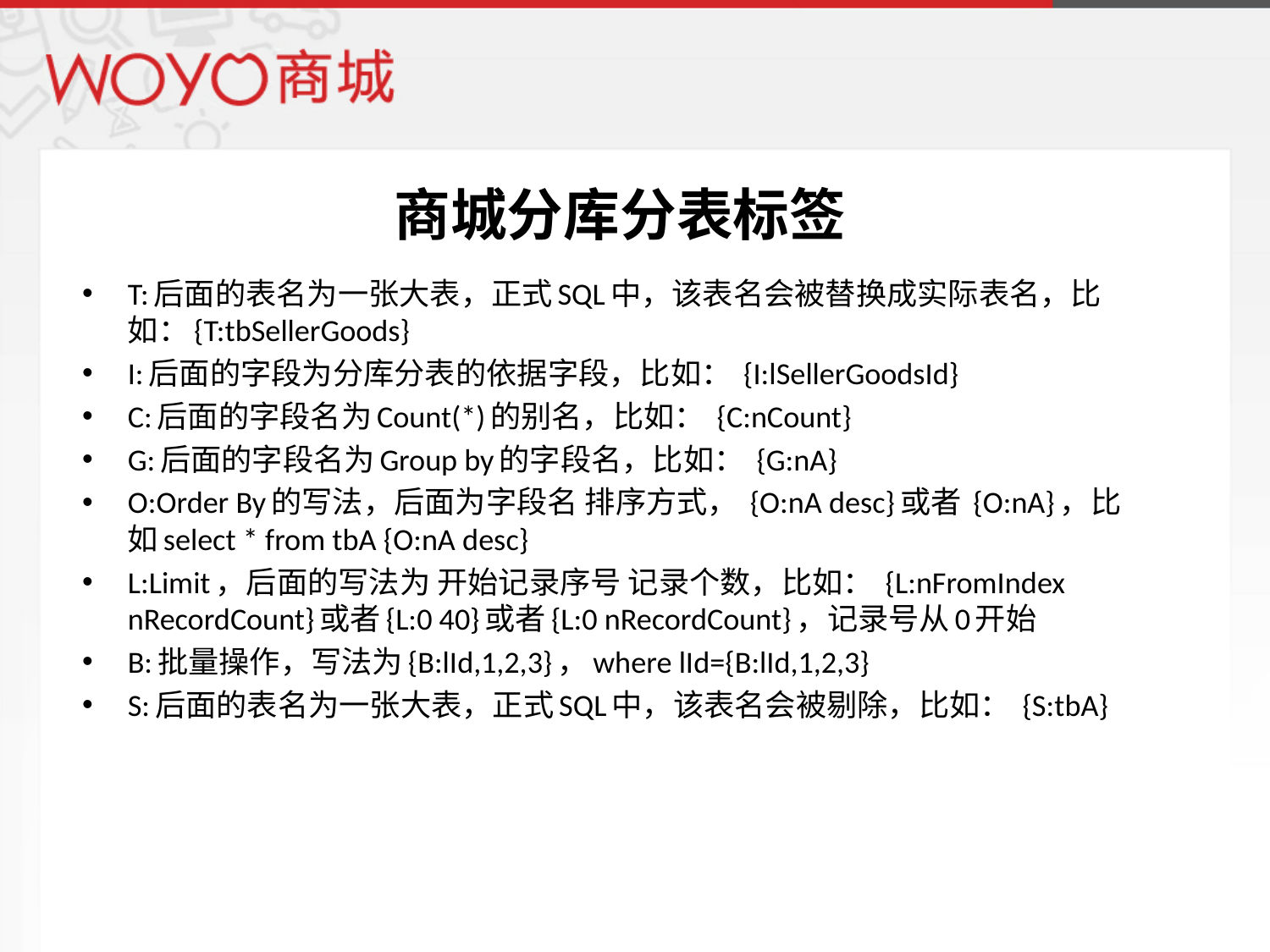

# 商城分库分表标签
T:后面的表名为一张大表，正式SQL中，该表名会被替换成实际表名，比如：{T:tbSellerGoods}
I:后面的字段为分库分表的依据字段，比如： {I:lSellerGoodsId}
C:后面的字段名为Count(*)的别名，比如： {C:nCount}
G:后面的字段名为Group by的字段名，比如： {G:nA}
O:Order By的写法，后面为字段名 排序方式， {O:nA desc}或者 {O:nA}，比如select * from tbA {O:nA desc}
L:Limit，后面的写法为 开始记录序号 记录个数，比如： {L:nFromIndex nRecordCount}或者{L:0 40}或者{L:0 nRecordCount}，记录号从0开始
B:批量操作，写法为{B:lId,1,2,3}，where lId={B:lId,1,2,3}
S:后面的表名为一张大表，正式SQL中，该表名会被剔除，比如： {S:tbA}